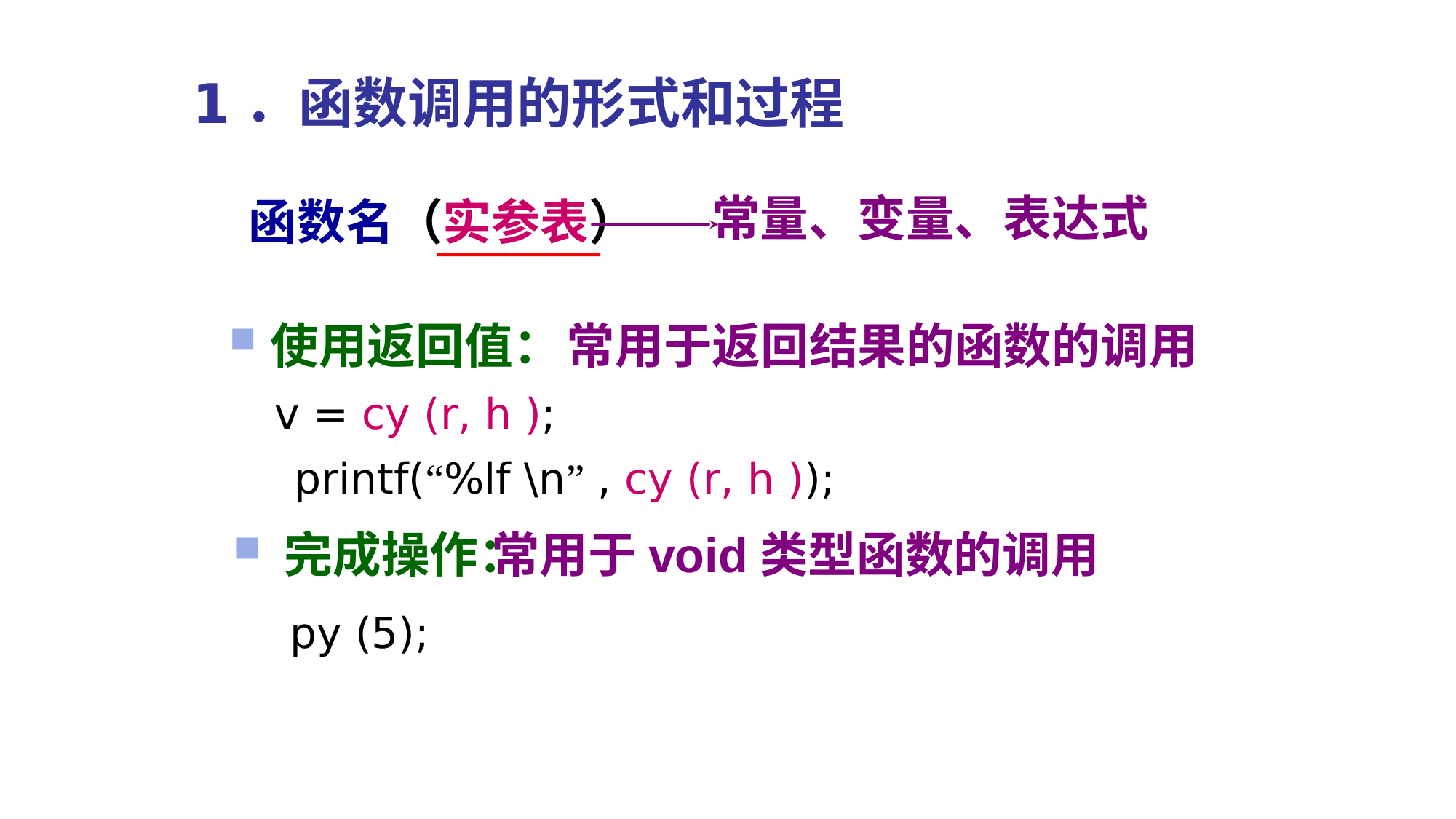

# 1．函数调用的形式和过程
常量、变量、表达式

函数名（实参表）

使用返回值：
常用于返回结果的函数的调用
v = cy (r, h );
printf(“%lf \n” , cy (r, h ));
 完成操作：
常用于void类型函数的调用
py (5);